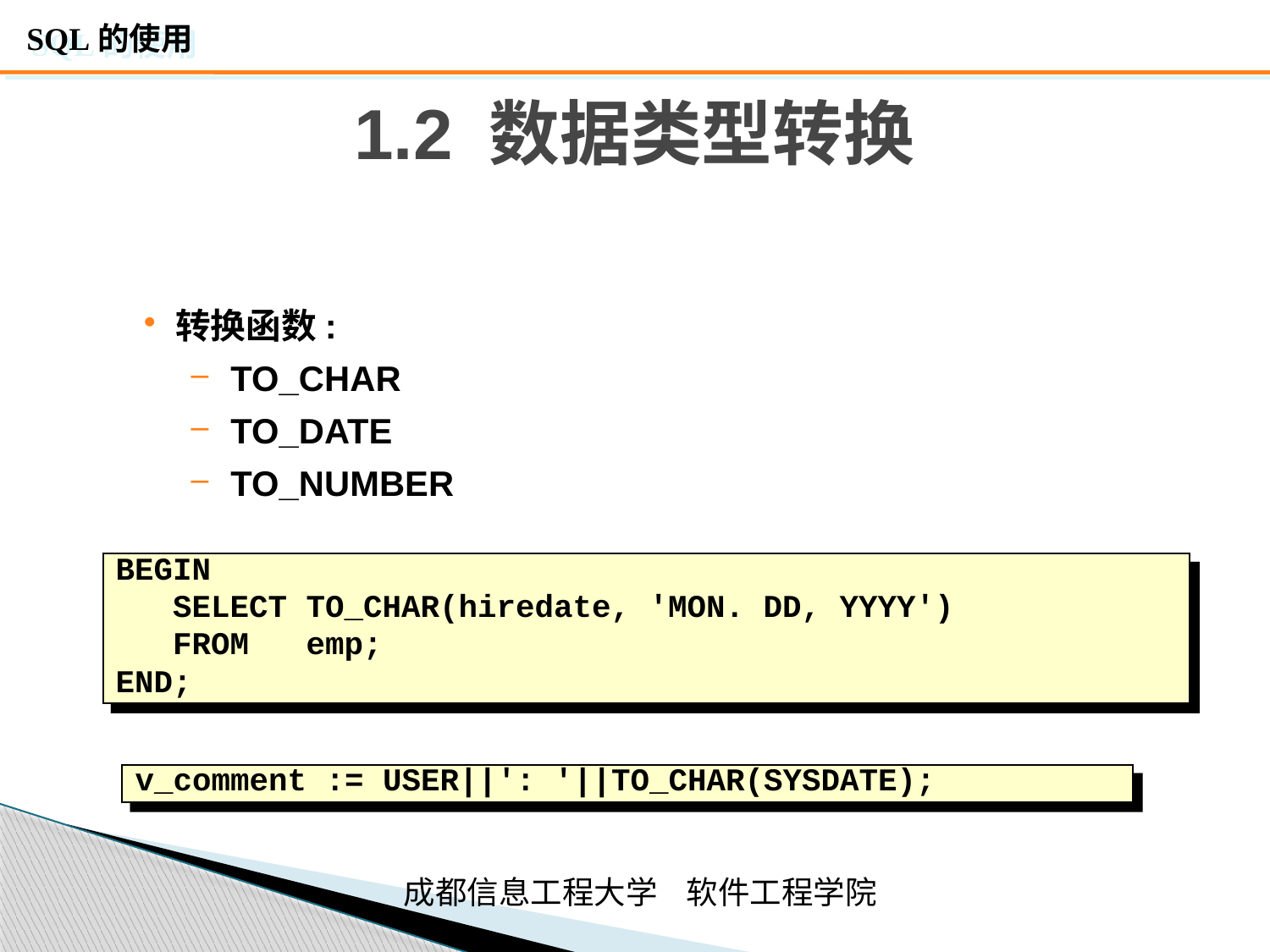

# 1.2 数据类型转换
转换函数:
TO_CHAR
TO_DATE
TO_NUMBER
BEGIN
   SELECT TO_CHAR(hiredate, 'MON. DD, YYYY')
   FROM   emp;
END;
v_comment := USER||': '||TO_CHAR(SYSDATE);